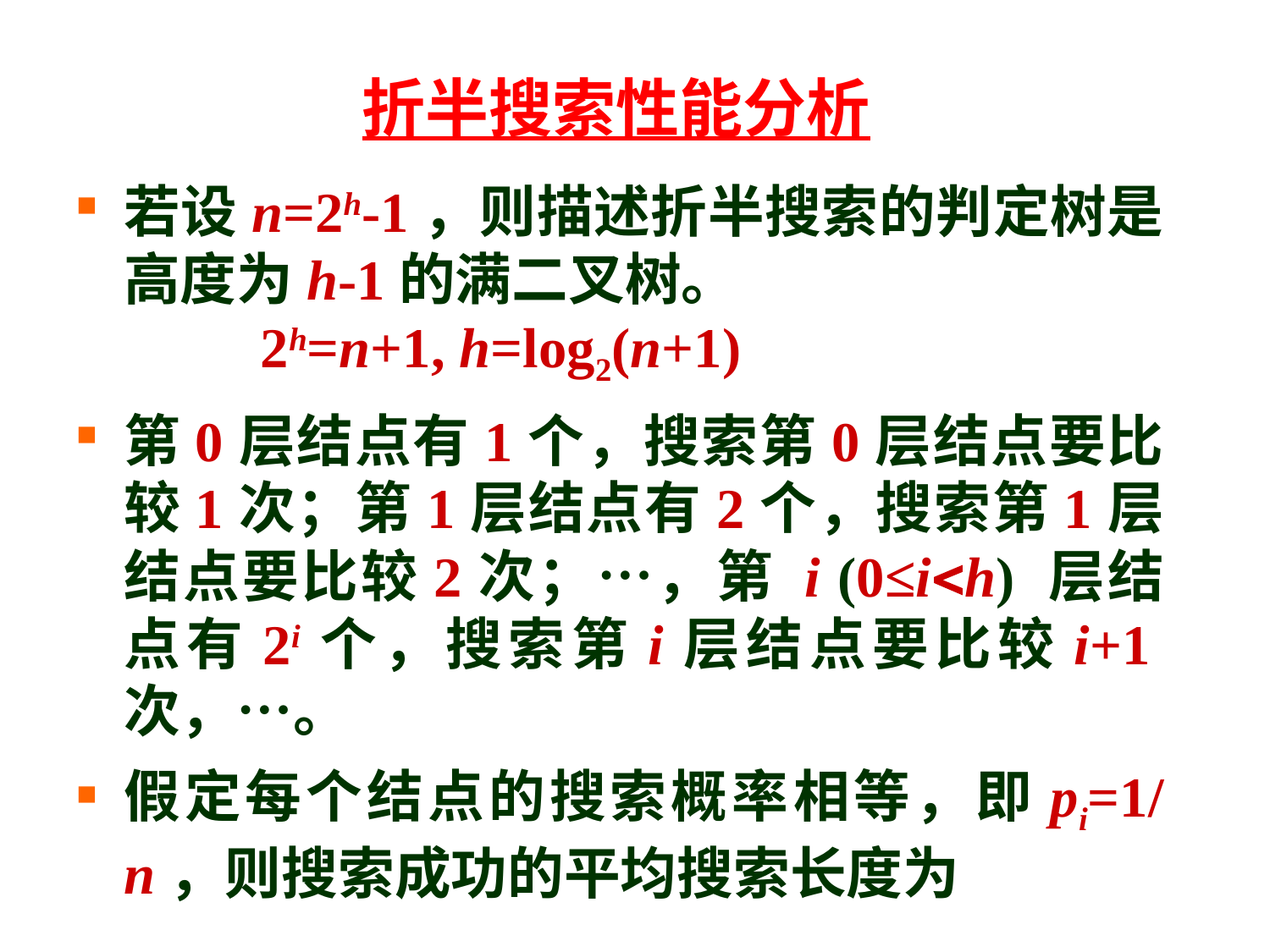

# 折半搜索性能分析
若设n=2h-1，则描述折半搜索的判定树是高度为h-1的满二叉树。
             2h=n+1, h=log2(n+1)
第0层结点有1个，搜索第0层结点要比较1次；第1层结点有2个，搜索第1层结点要比较2次；…，第 i (0≤i<h) 层结点有2i个，搜索第i层结点要比较i+1次，…。
假定每个结点的搜索概率相等，即pi=1/n，则搜索成功的平均搜索长度为
33